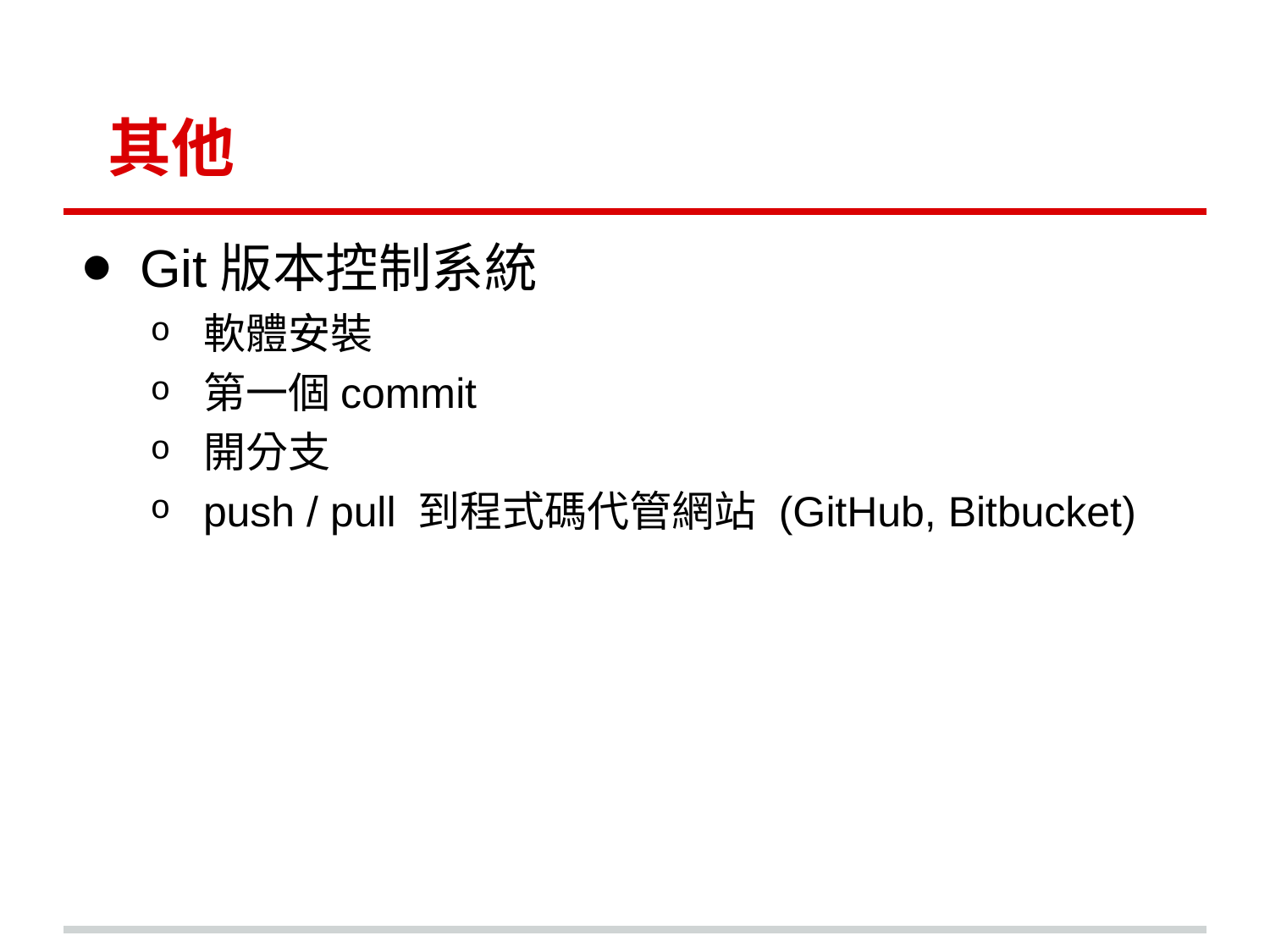

# 其他
Git版本控制系統
軟體安裝
第一個commit
開分支
push / pull 到程式碼代管網站 (GitHub, Bitbucket)